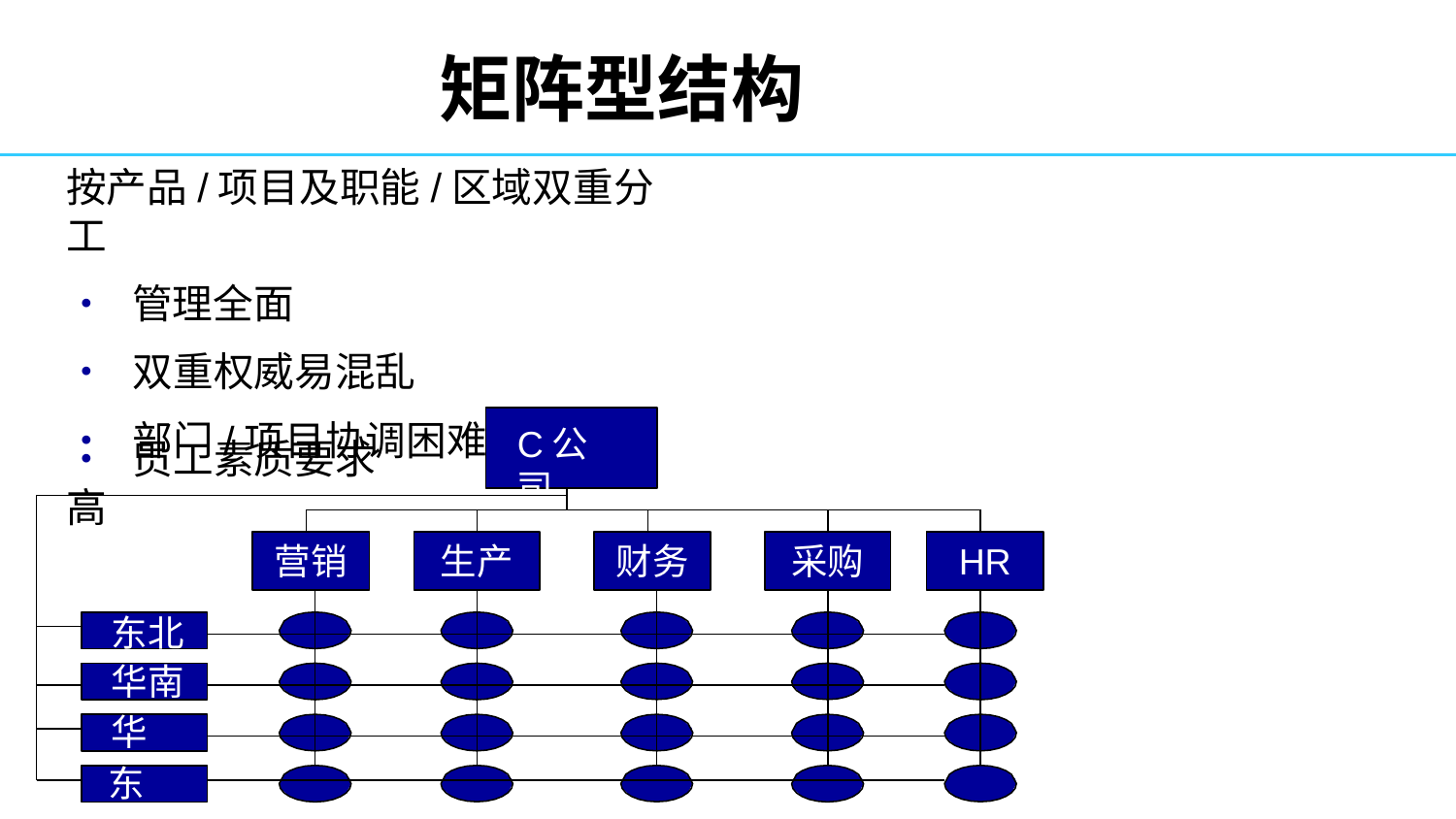

# 矩阵型结构
按产品/项目及职能/区域双重分工
• 管理全面
• 双重权威易混乱
• 部门/项目协调困难

C公司
• 员工素质要求高

HR
营销
生产
财务
采购

东北
华南
华东  西北